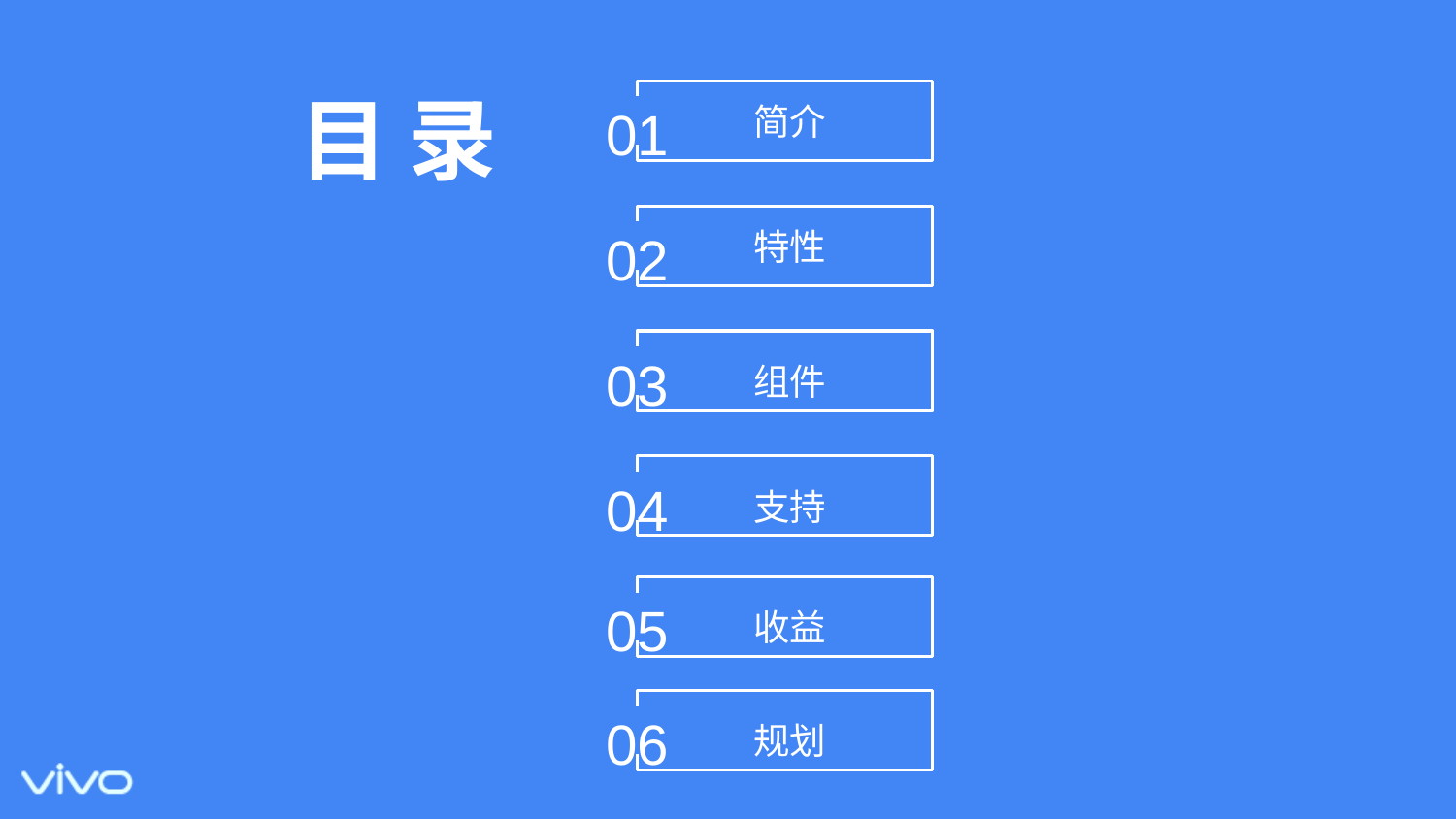

目 录
01

简介
02

特性
03
组件

04
支持

05
收益

06
规划